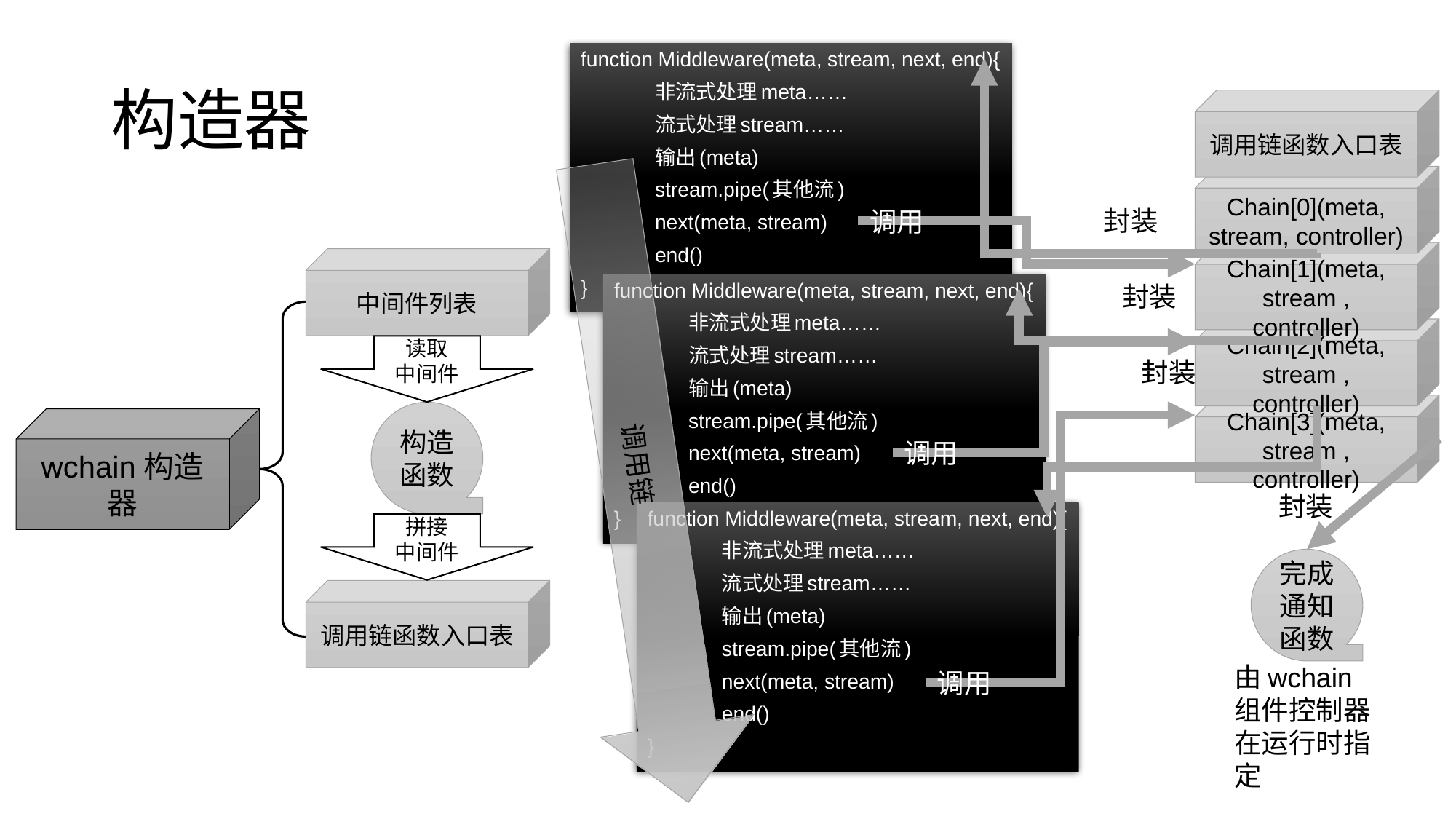

# 构造器
function Middleware(meta, stream, next, end){
	非流式处理meta……
	流式处理stream……
	输出(meta)
	stream.pipe(其他流)
 	next(meta, stream)
	end()
}
调用链函数入口表
调用链
Chain[0](meta, stream, controller)
封装
调用
Chain[1](meta, stream , controller)
中间件列表
封装
function Middleware(meta, stream, next, end){
	非流式处理meta……
	流式处理stream……
	输出(meta)
	stream.pipe(其他流)
 	next(meta, stream)
	end()
}

Chain[2](meta, stream , controller)
读取
中间件
封装
Chain[3](meta, stream , controller)
构造函数
wchain构造器
调用
封装
function Middleware(meta, stream, next, end){
	非流式处理meta……
	流式处理stream……
	输出(meta)
	stream.pipe(其他流)
 	next(meta, stream)
	end()
}
拼接
中间件
完成通知函数
调用链函数入口表
由wchain组件控制器在运行时指定
调用